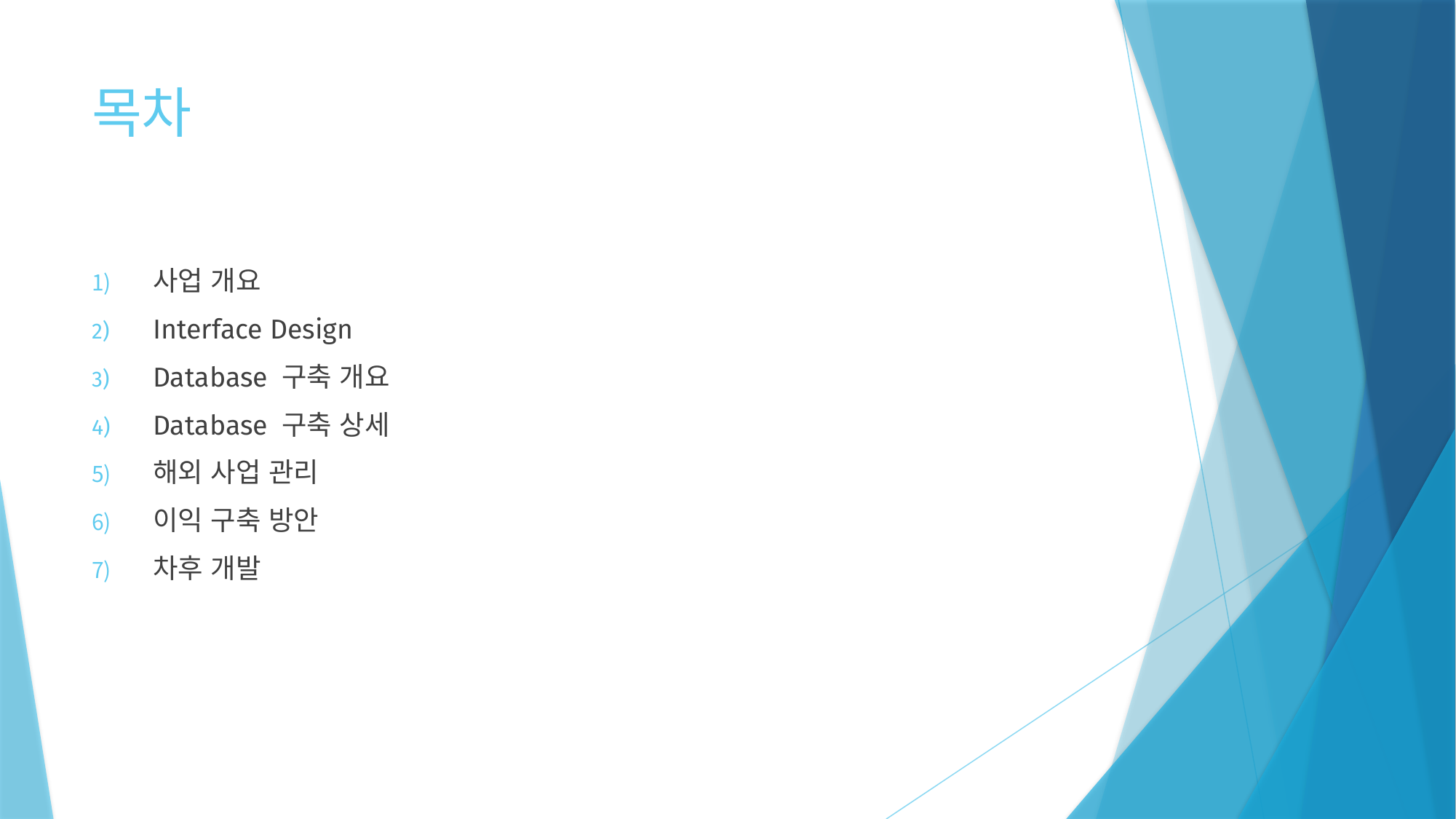

# 목차
사업 개요
Interface Design
Database 구축 개요
Database 구축 상세
해외 사업 관리
이익 구축 방안
차후 개발